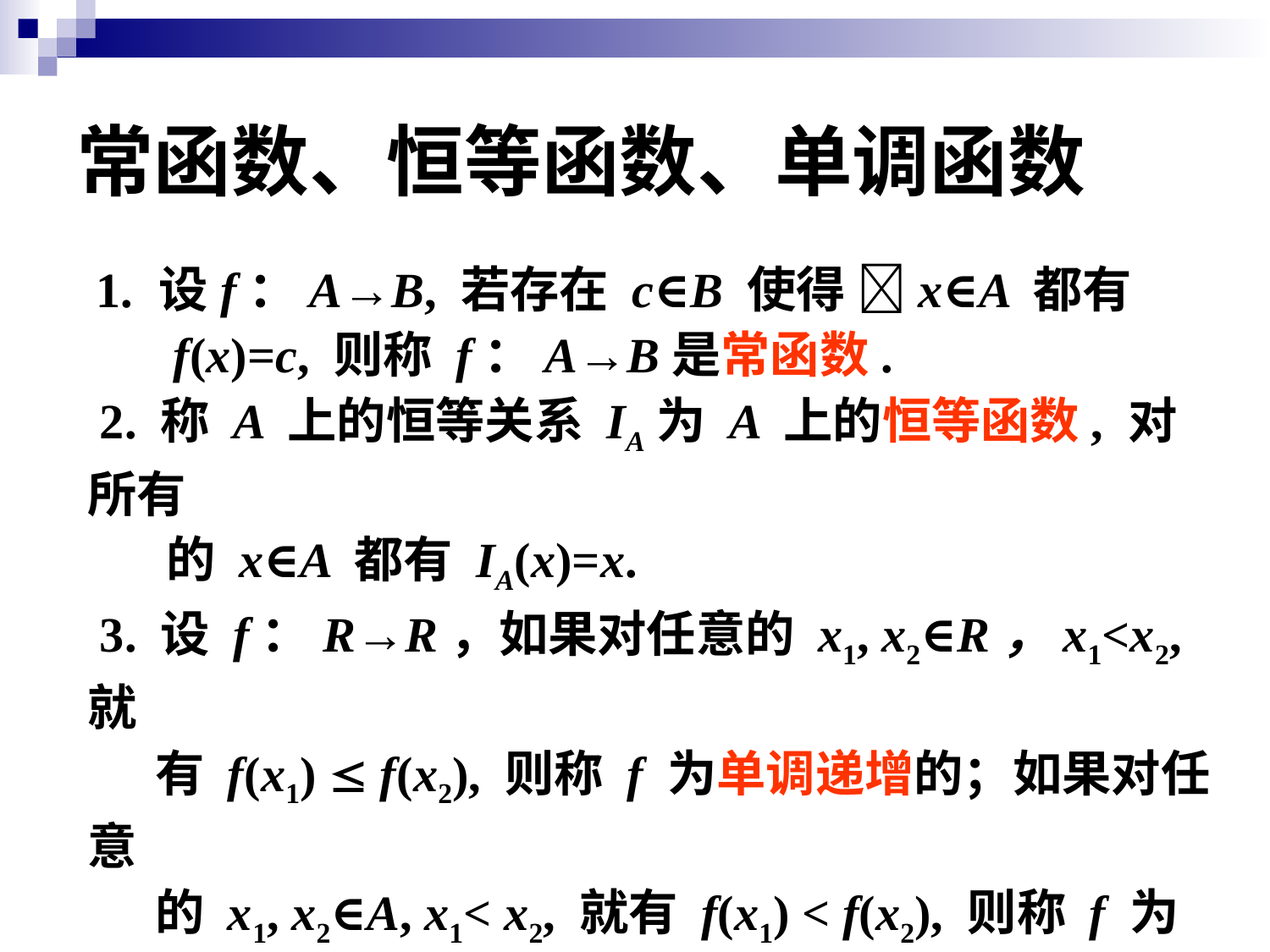

# 常函数、恒等函数、单调函数
 1. 设f：A→B, 若存在 c∈B 使得 ∀x∈A 都有
       f(x)=c, 则称 f：A→B是常函数.
 2. 称 A 上的恒等关系 IA为 A 上的恒等函数, 对所有
      的 x∈A 都有 IA(x)=x.
 3. 设 f：R→R，如果对任意的 x1, x2∈R，x1<x2, 就
     有 f(x1) ≤ f(x2), 则称 f 为单调递增的；如果对任意
     的 x1, x2∈A, x1< x2, 就有 f(x1) < f(x2), 则称 f 为 严
     格单调递增 的.
     类似可以定义单调递减 和严格单调递减 的函数.
14